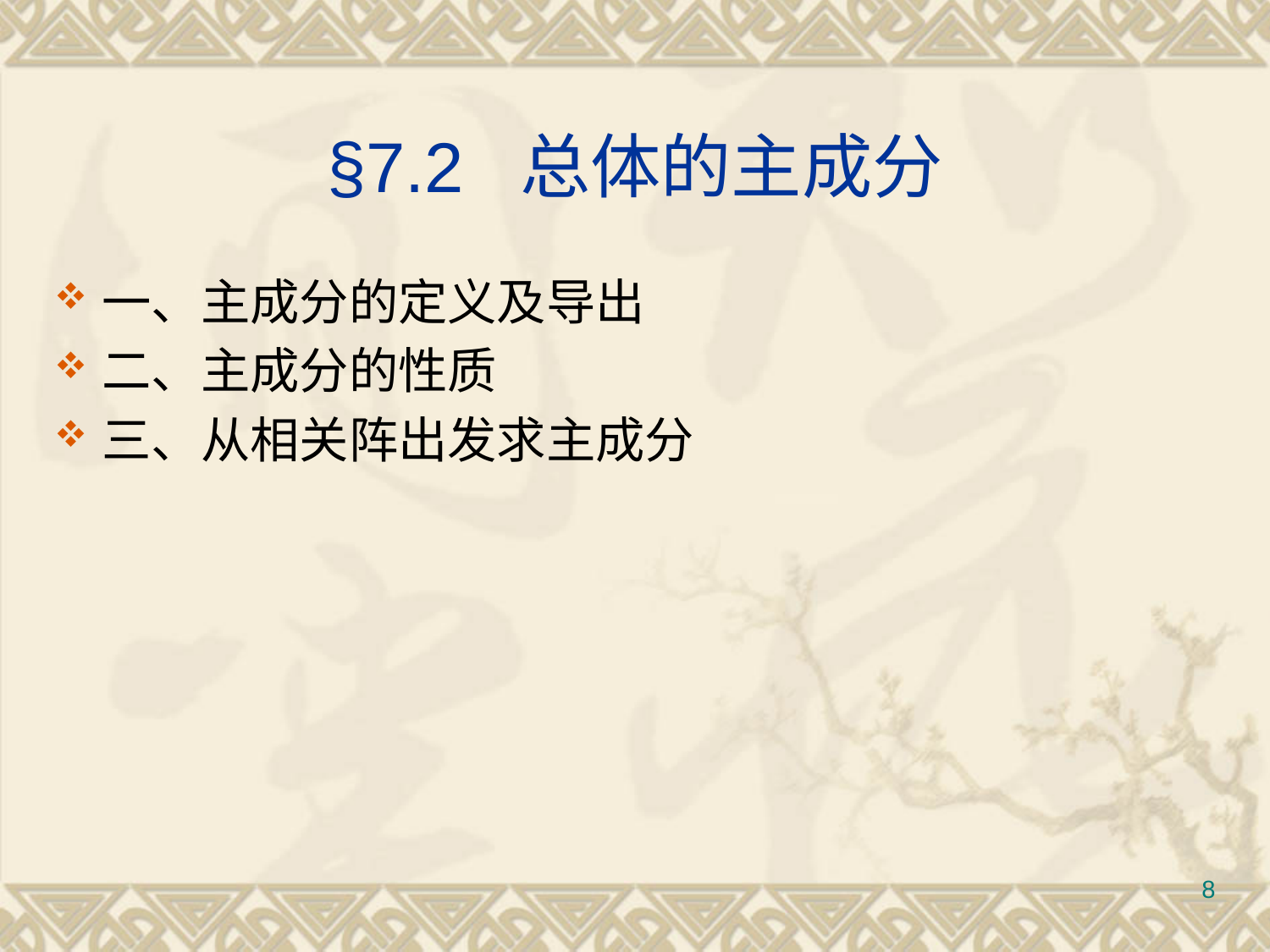

# §7.2  总体的主成分
一、主成分的定义及导出
二、主成分的性质
三、从相关阵出发求主成分
8